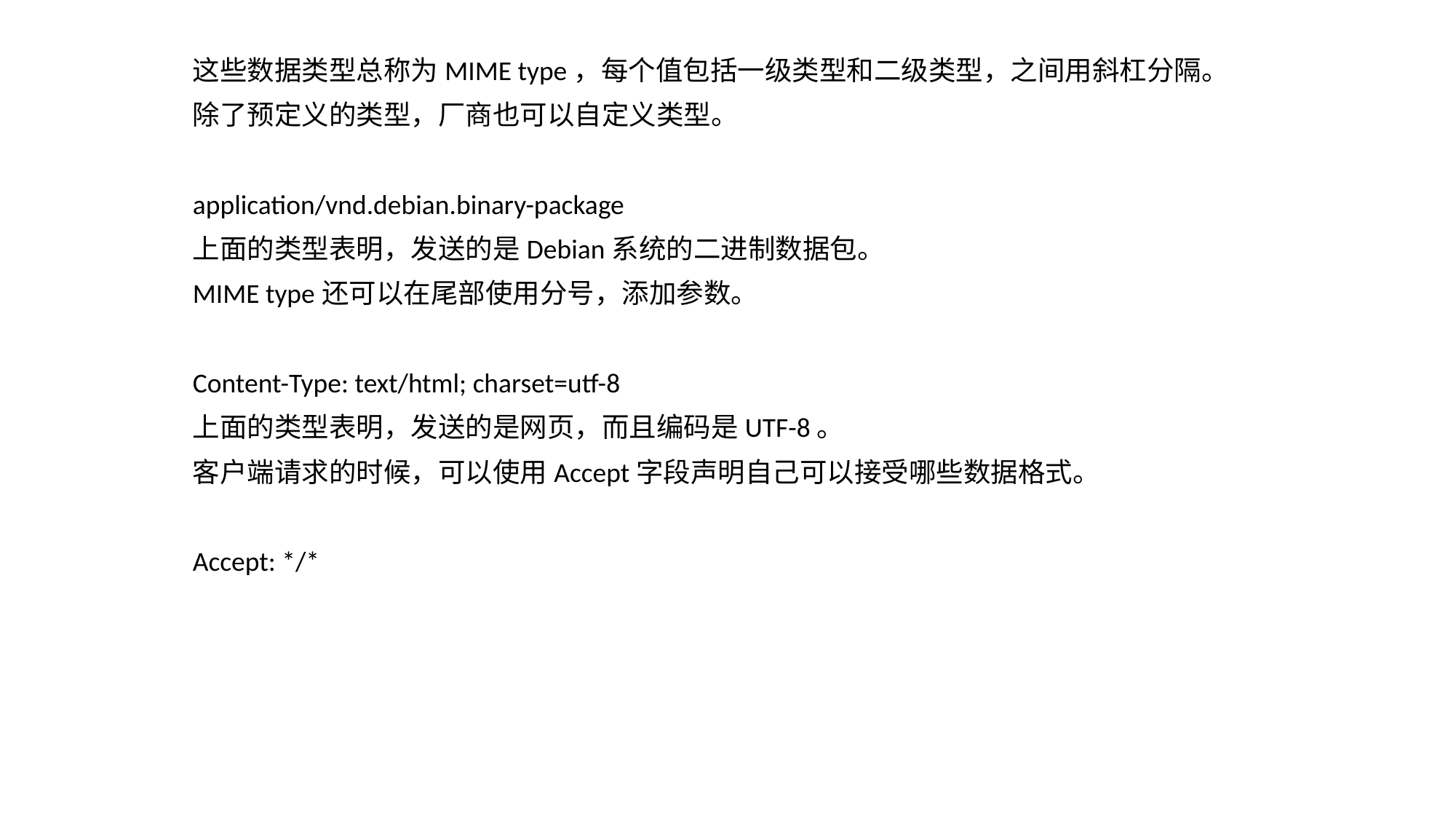

这些数据类型总称为MIME type，每个值包括一级类型和二级类型，之间用斜杠分隔。
除了预定义的类型，厂商也可以自定义类型。

application/vnd.debian.binary-package
上面的类型表明，发送的是Debian系统的二进制数据包。
MIME type还可以在尾部使用分号，添加参数。

Content-Type: text/html; charset=utf-8
上面的类型表明，发送的是网页，而且编码是UTF-8。
客户端请求的时候，可以使用Accept字段声明自己可以接受哪些数据格式。

Accept: */*